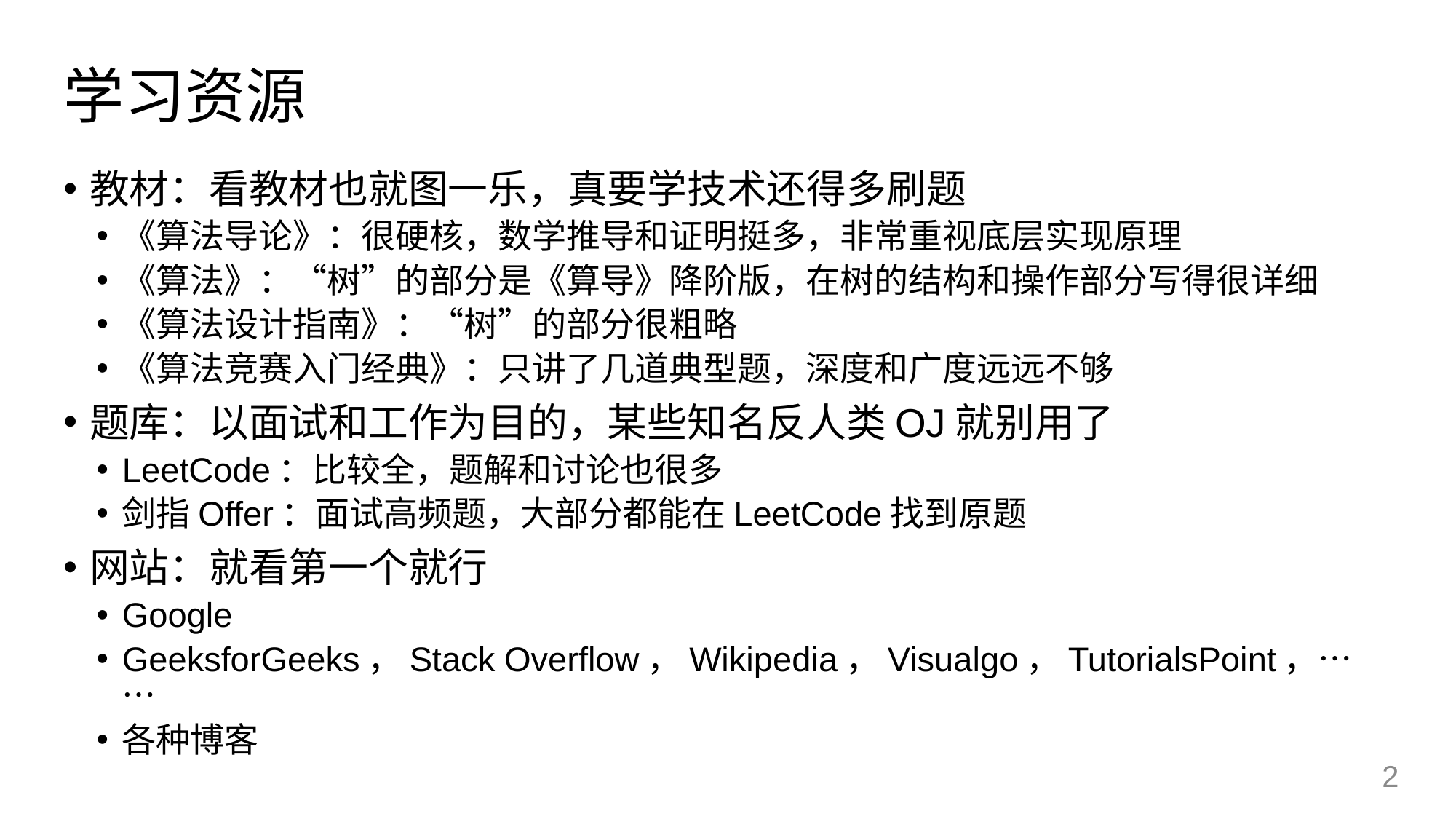

# 学习资源
教材：看教材也就图一乐，真要学技术还得多刷题
《算法导论》：很硬核，数学推导和证明挺多，非常重视底层实现原理
《算法》：“树”的部分是《算导》降阶版，在树的结构和操作部分写得很详细
《算法设计指南》：“树”的部分很粗略
《算法竞赛入门经典》：只讲了几道典型题，深度和广度远远不够
题库：以面试和工作为目的，某些知名反人类OJ就别用了
LeetCode：比较全，题解和讨论也很多
剑指Offer：面试高频题，大部分都能在LeetCode找到原题
网站：就看第一个就行
Google
GeeksforGeeks，Stack Overflow，Wikipedia，Visualgo，TutorialsPoint，……
各种博客

2